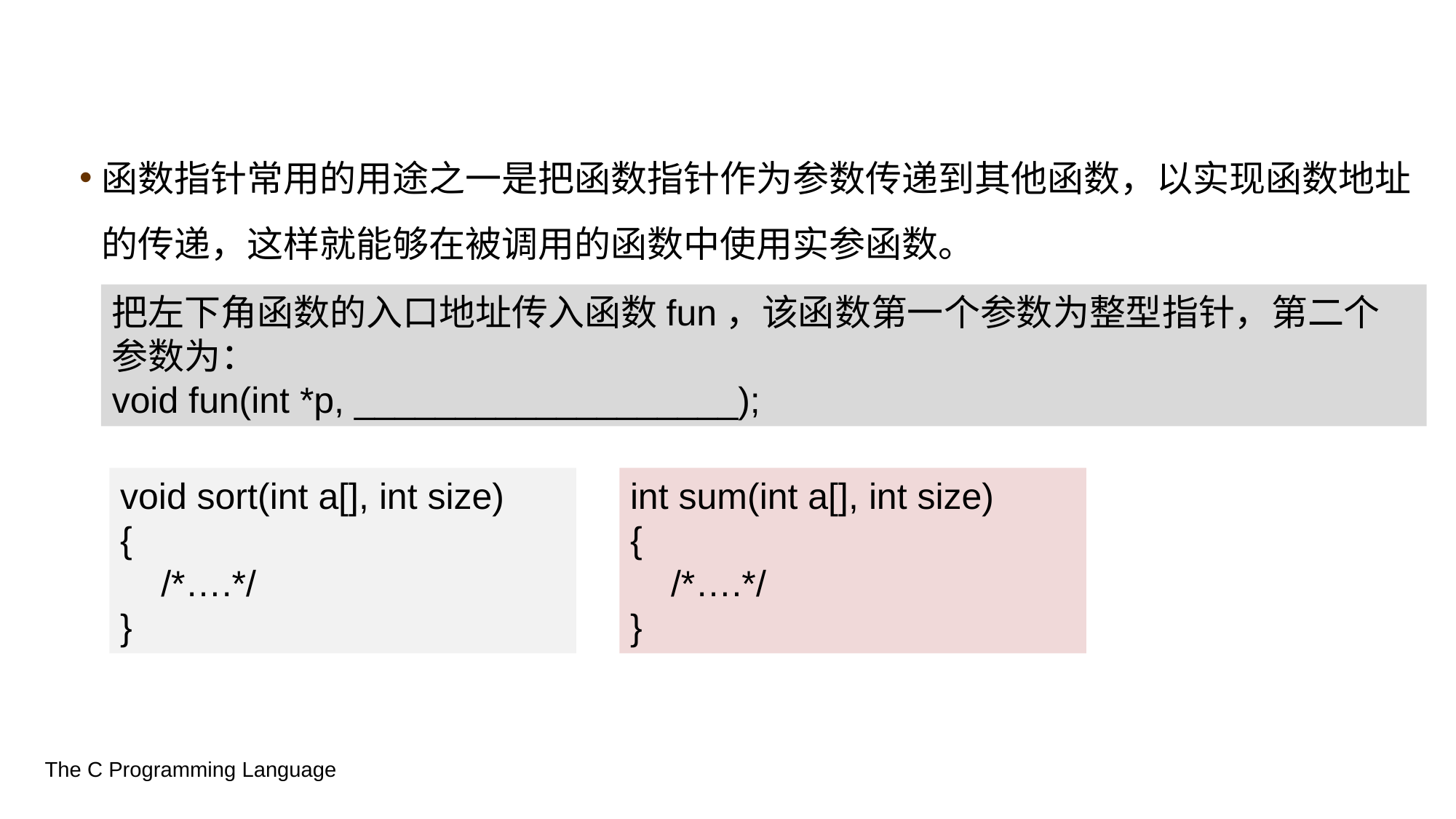

函数指针常用的用途之一是把函数指针作为参数传递到其他函数，以实现函数地址的传递，这样就能够在被调用的函数中使用实参函数。
把左下角函数的入口地址传入函数fun，该函数第一个参数为整型指针，第二个参数为：
void fun(int *p, ___________________);
void sort(int a[], int size)
{
    /*….*/
}
int sum(int a[], int size)
{
    /*….*/
}
The C Programming Language